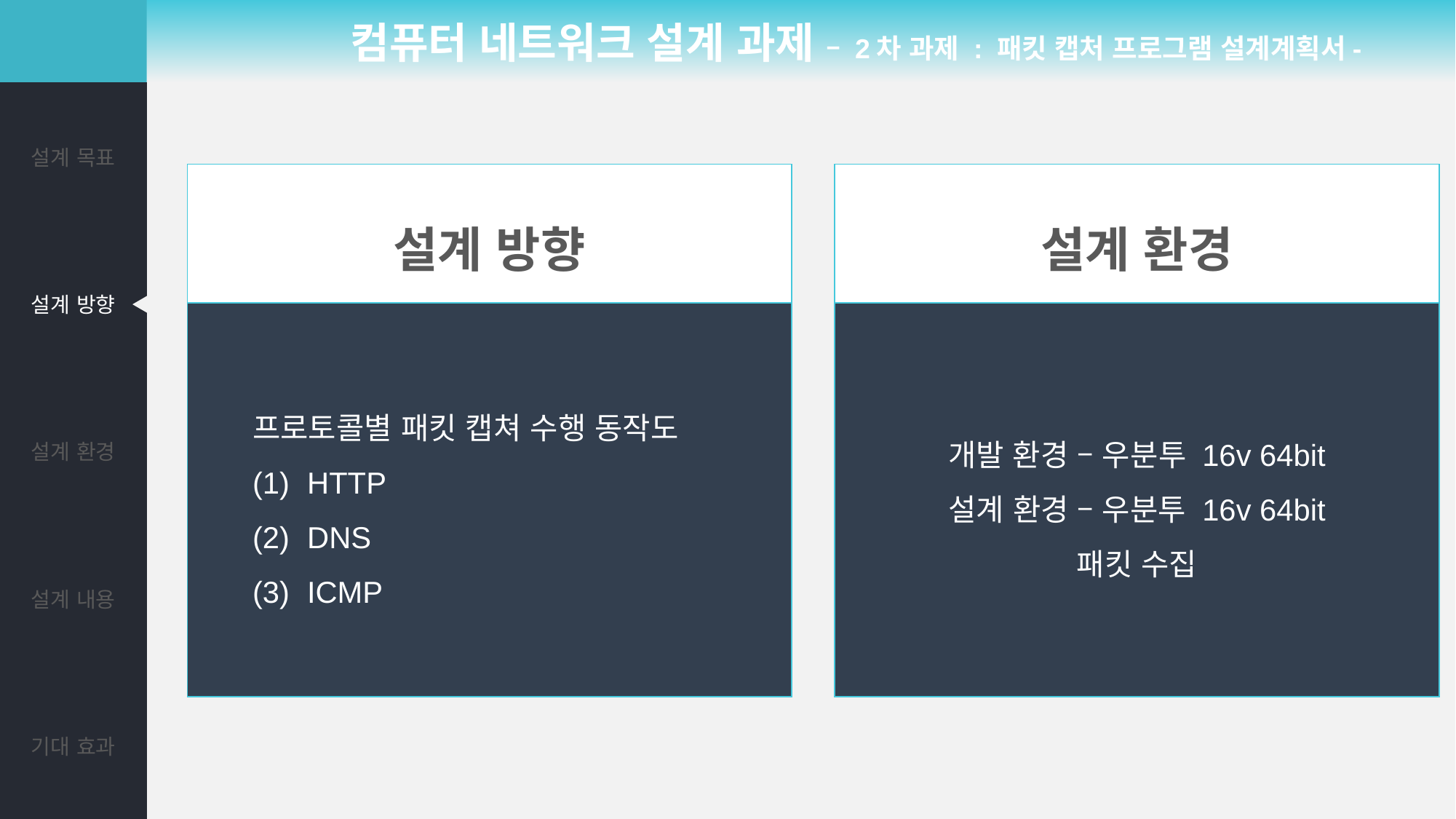

컴퓨터 네트워크 설계 과제 – 2차 과제 : 패킷 캡처 프로그램 설계계획서-
| 설계 목표 |
| --- |
| 설계 방향 |
| 설계 환경 |
| 설계 내용 |
| 기대 효과 |
설계 방향
설계 환경

프로토콜별 패킷 캡쳐 수행 동작도
HTTP
DNS
ICMP
개발 환경 – 우분투 16v 64bit
설계 환경 – 우분투 16v 64bit
패킷 수집